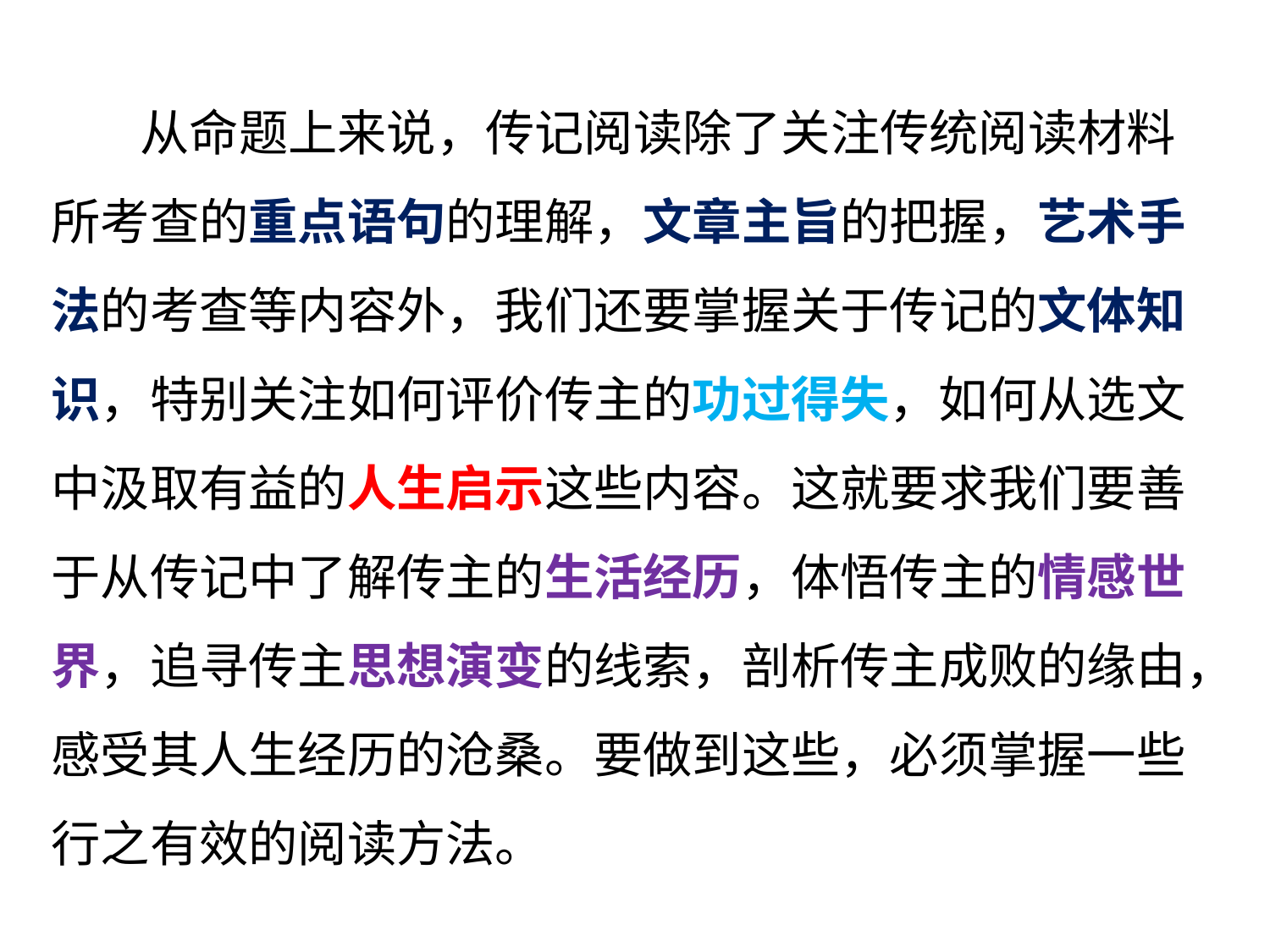

从命题上来说，传记阅读除了关注传统阅读材料所考查的重点语句的理解，文章主旨的把握，艺术手法的考查等内容外，我们还要掌握关于传记的文体知识，特别关注如何评价传主的功过得失，如何从选文中汲取有益的人生启示这些内容。这就要求我们要善于从传记中了解传主的生活经历，体悟传主的情感世界，追寻传主思想演变的线索，剖析传主成败的缘由，感受其人生经历的沧桑。要做到这些，必须掌握一些行之有效的阅读方法。